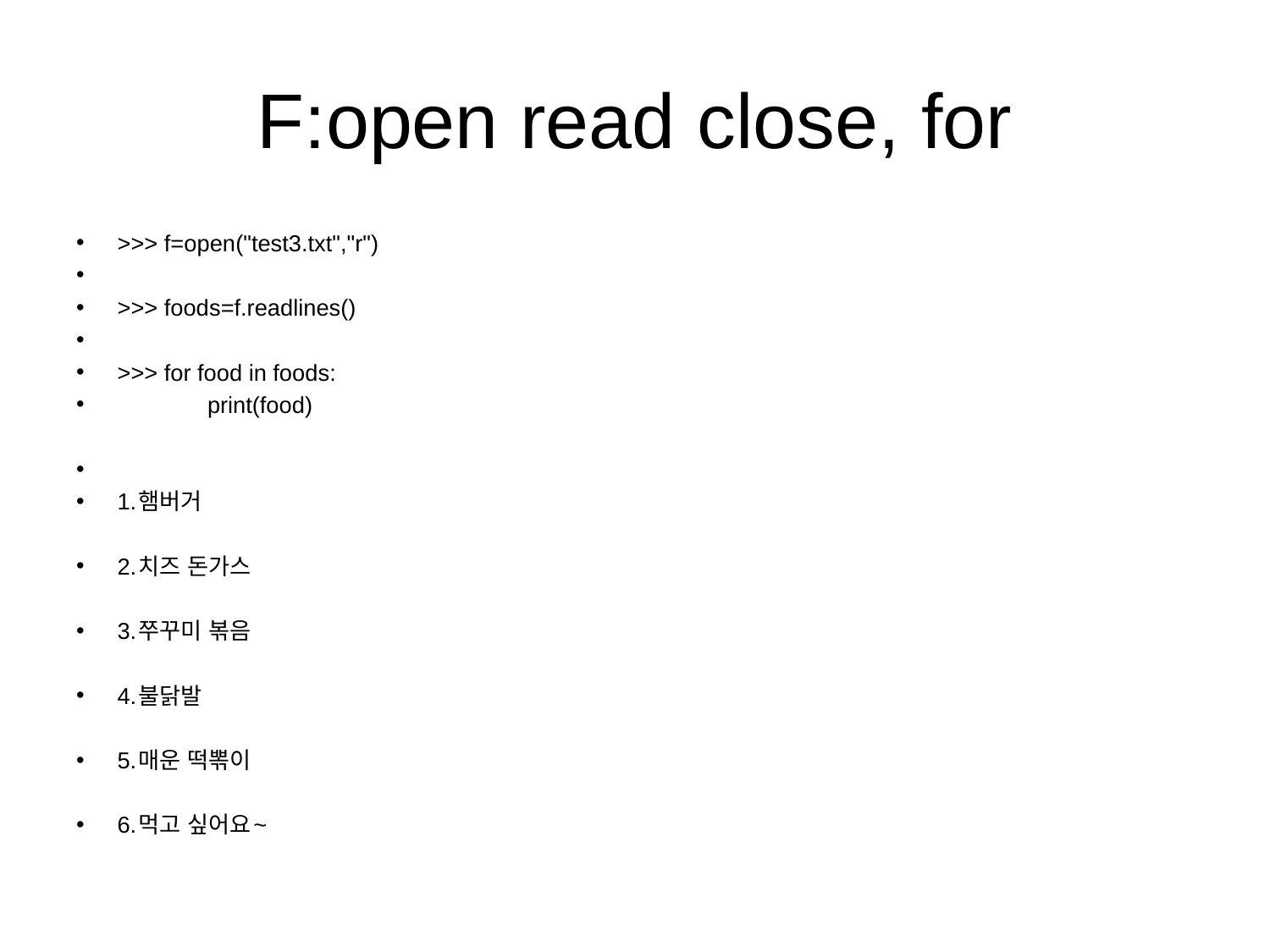

# F:open read close, for
>>> f=open("test3.txt","r")

>>> foods=f.readlines()

>>> for food in foods:
	      print(food)

1.햄버거

2.치즈 돈가스

3.쭈꾸미 볶음

4.불닭발

5.매운 떡뽂이

6.먹고 싶어요~